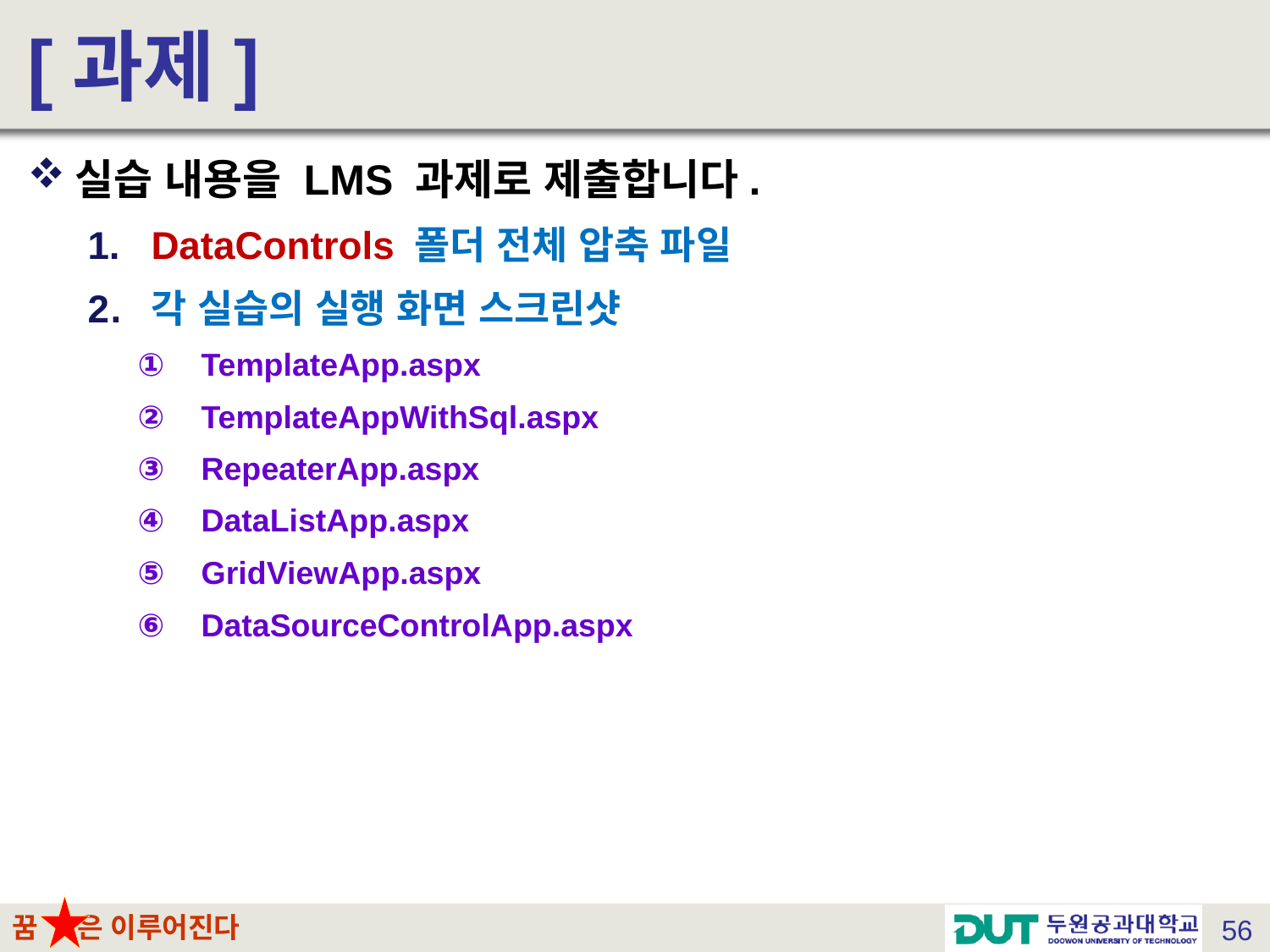

# [과제]
실습 내용을 LMS 과제로 제출합니다.
DataControls 폴더 전체 압축 파일
각 실습의 실행 화면 스크린샷
TemplateApp.aspx
TemplateAppWithSql.aspx
RepeaterApp.aspx
DataListApp.aspx
GridViewApp.aspx
DataSourceControlApp.aspx